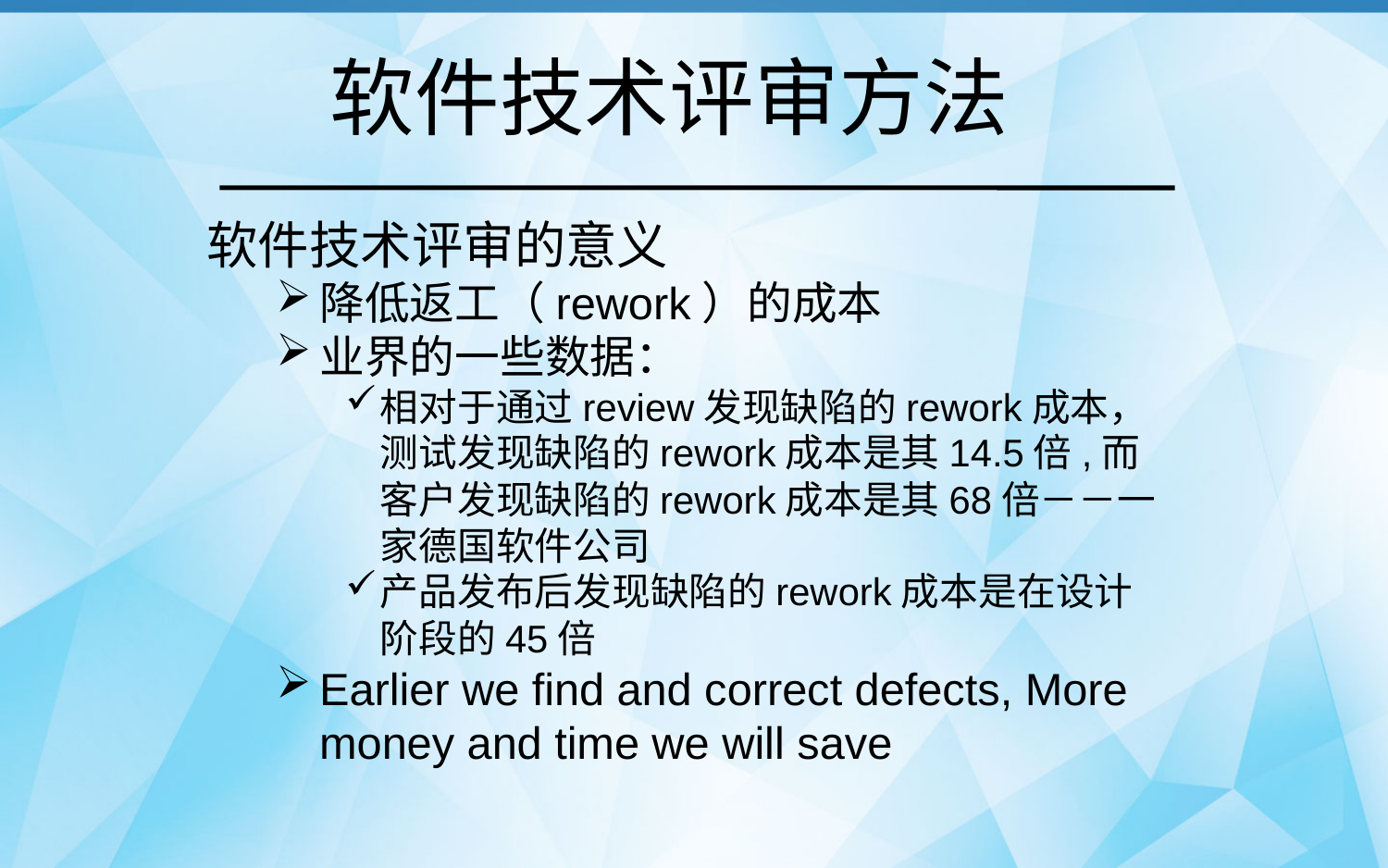

软件技术评审方法

软件技术评审的意义
降低返工（rework）的成本
业界的一些数据：
相对于通过review发现缺陷的rework成本，测试发现缺陷的rework成本是其14.5倍,而客户发现缺陷的rework成本是其68倍－－一家德国软件公司
产品发布后发现缺陷的rework成本是在设计阶段的45倍
Earlier we find and correct defects, More money and time we will save